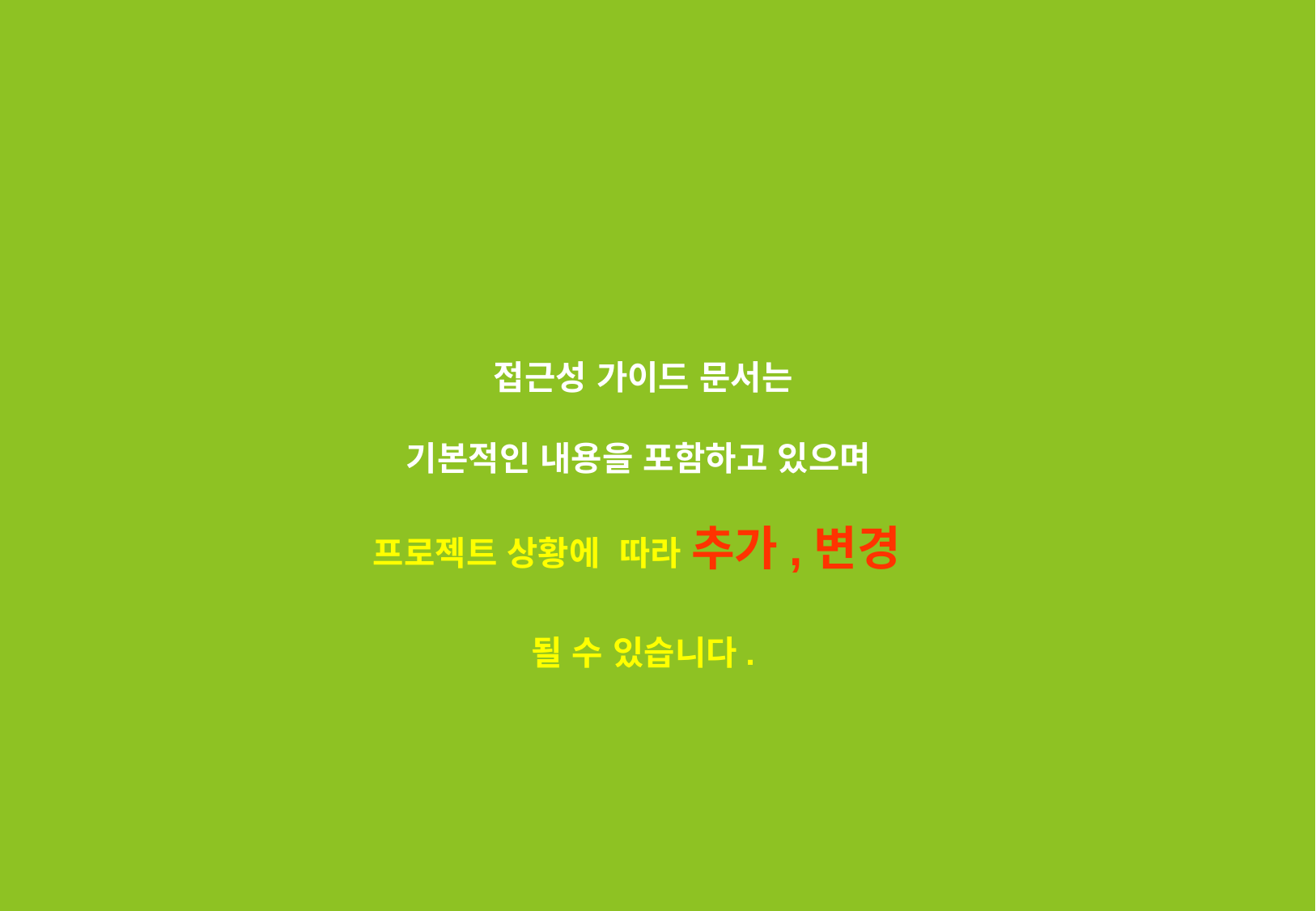

접근성 가이드 문서는

기본적인 내용을 포함하고 있으며

프로젝트 상황에  따라 추가,변경
될 수 있습니다.